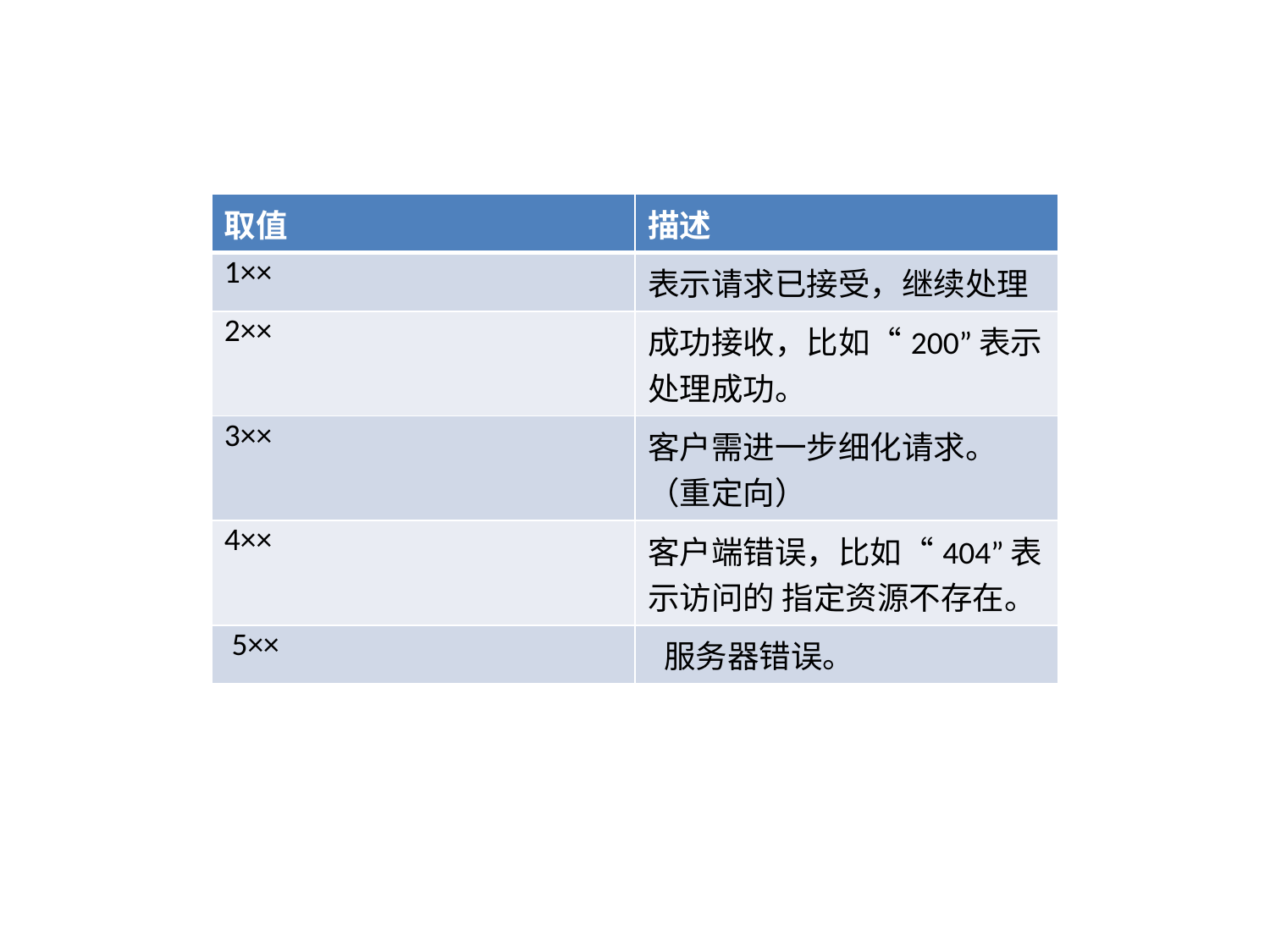

| 取值 | 描述 |
| --- | --- |
| 1×× | 表示请求已接受，继续处理 |
| 2×× | 成功接收，比如“200”表示处理成功。 |
| 3×× | 客户需进一步细化请求。（重定向） |
| 4×× | 客户端错误，比如“404”表示访问的 指定资源不存在。 |
| 5×× | 服务器错误。 |